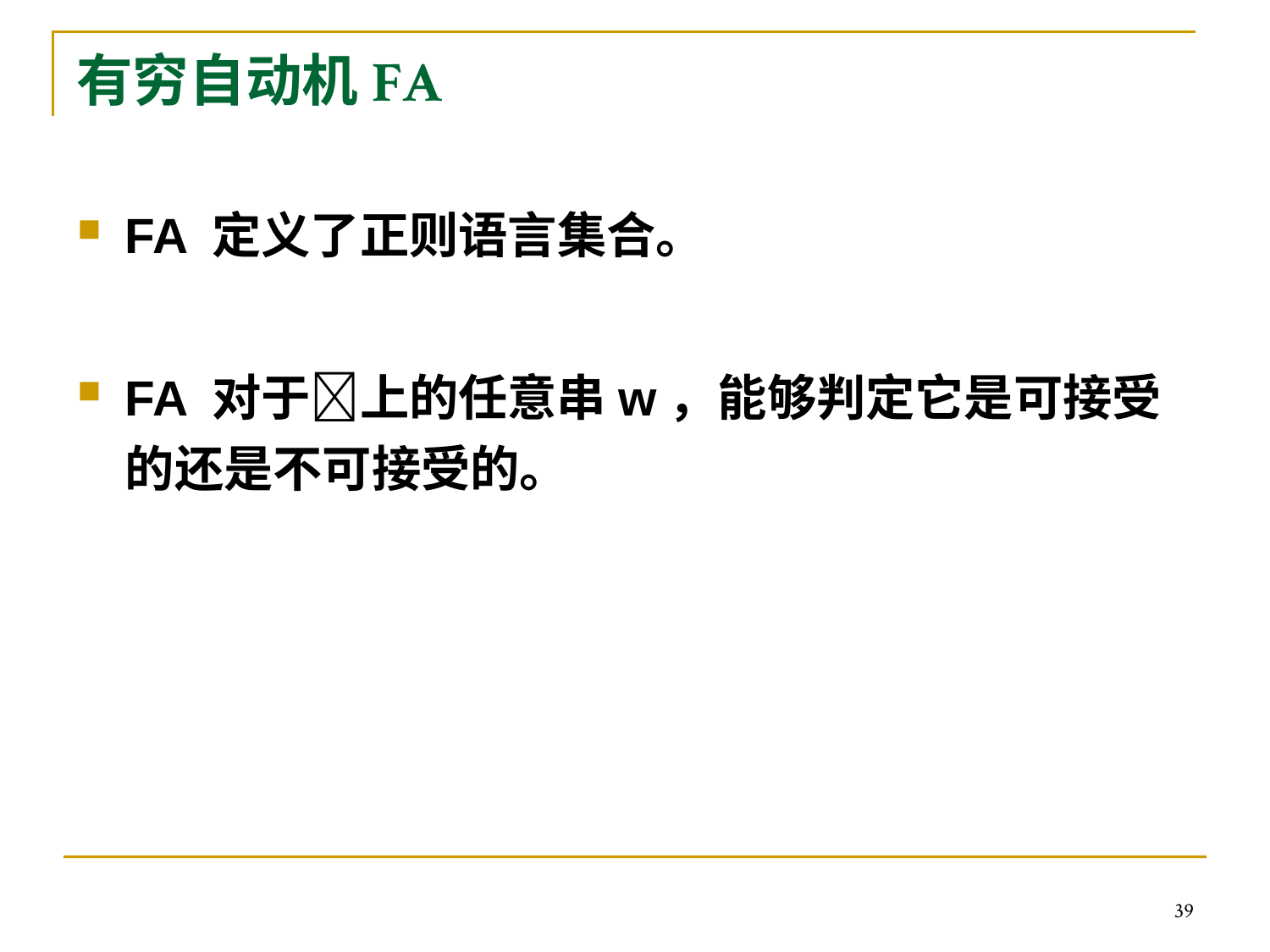

# 有穷自动机FA
FA 定义了正则语言集合。

FA 对于Σ上的任意串w，能够判定它是可接受的还是不可接受的。
39